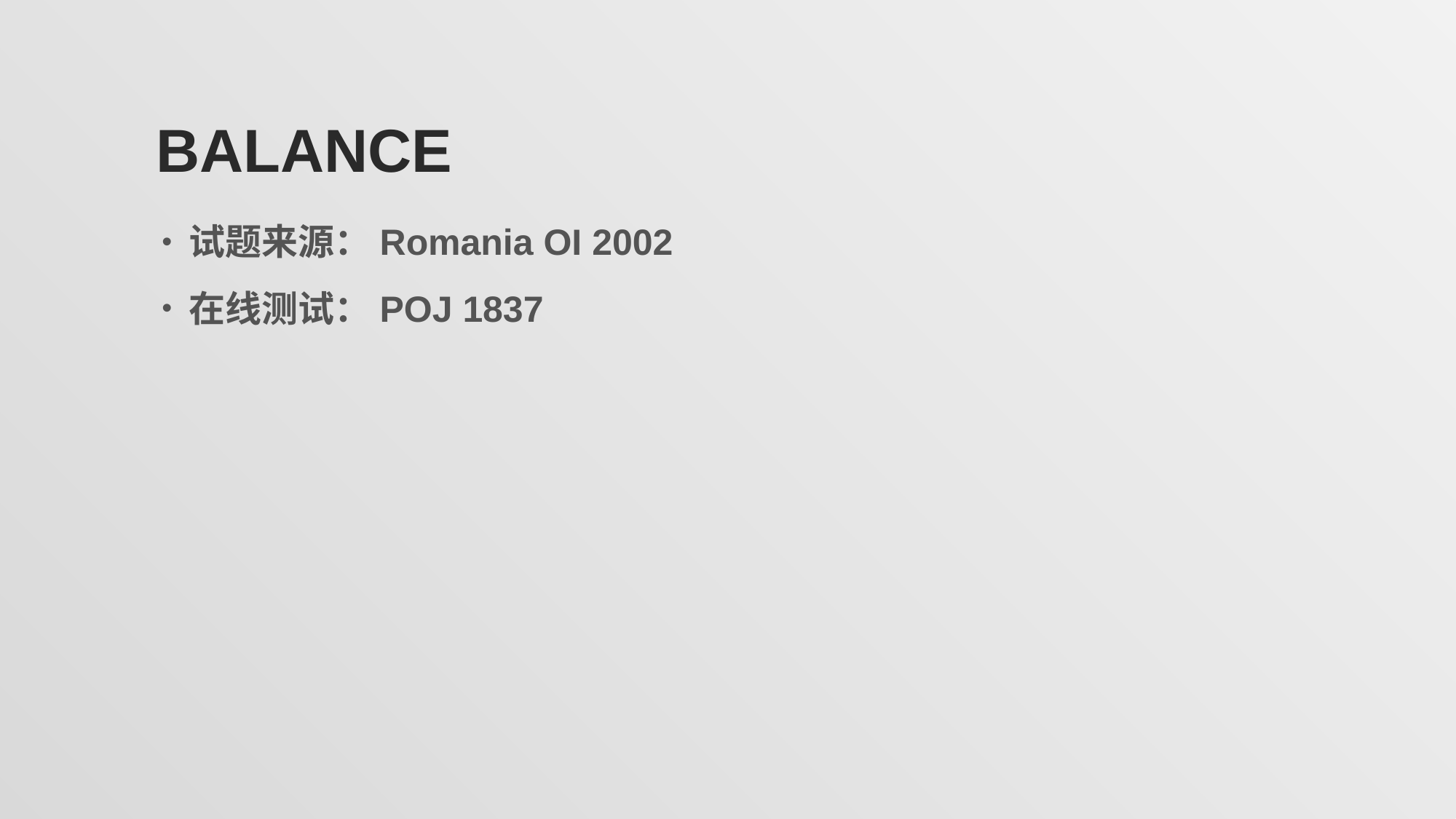

# Balance
试题来源：Romania OI 2002
在线测试：POJ 1837